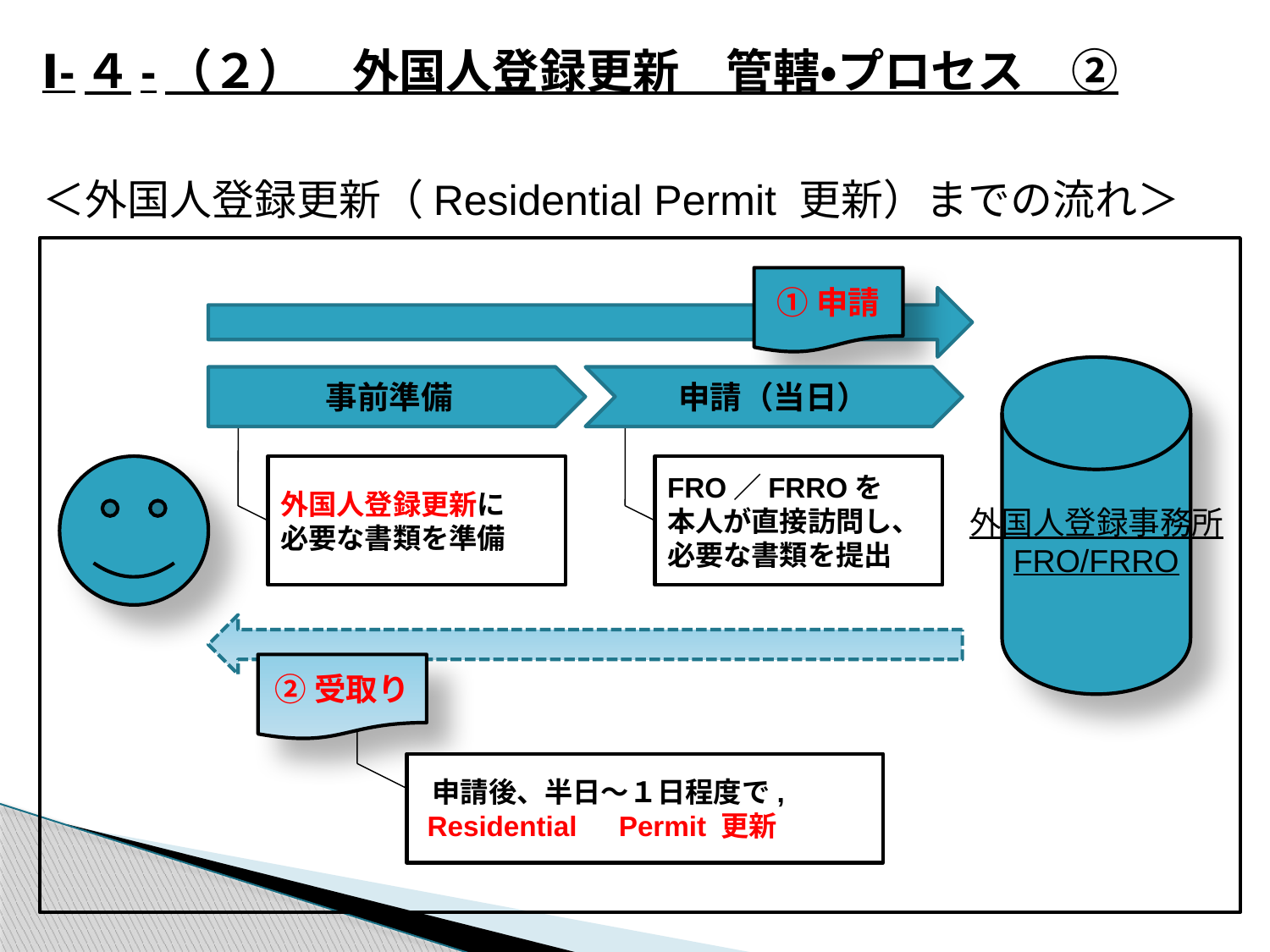

Ⅰ-４-（２）　外国人登録更新　管轄・プロセス　②
＜外国人登録更新（Residential Permit 更新）までの流れ＞

①申請

事前準備
申請（当日）

外国人登録更新に
必要な書類を準備
FRO／FRROを
本人が直接訪問し、必要な書類を提出
外国人登録事務所
FRO/FRRO

②受取り
 申請後、半日～１日程度で,
 Residential　Permit 更新